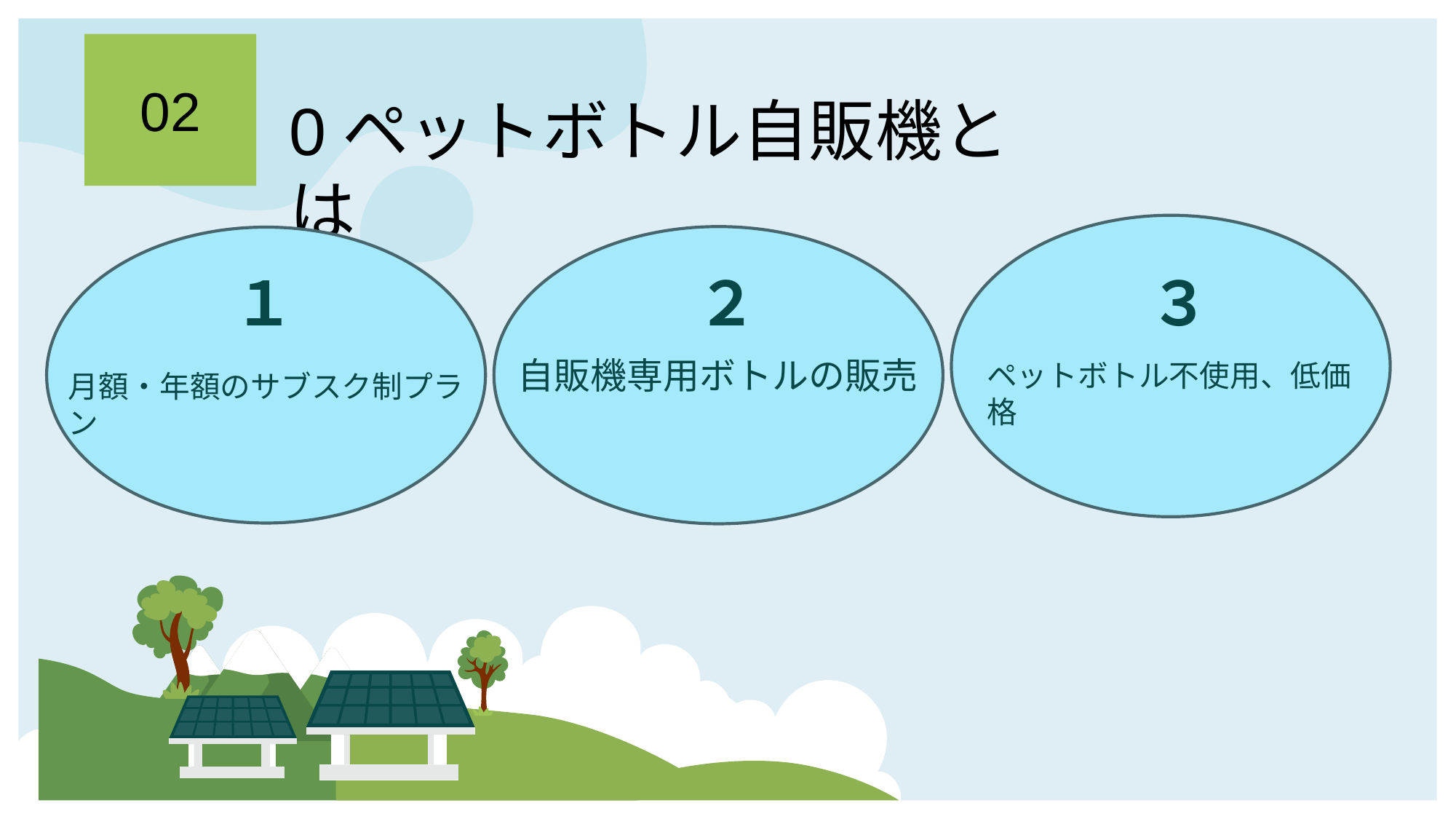

02
# 0ペットボトル自販機とは

ペットボトル不使用、低価格

自販機専用ボトルの販売

月額・年額のサブスク制プラン
３
１
２